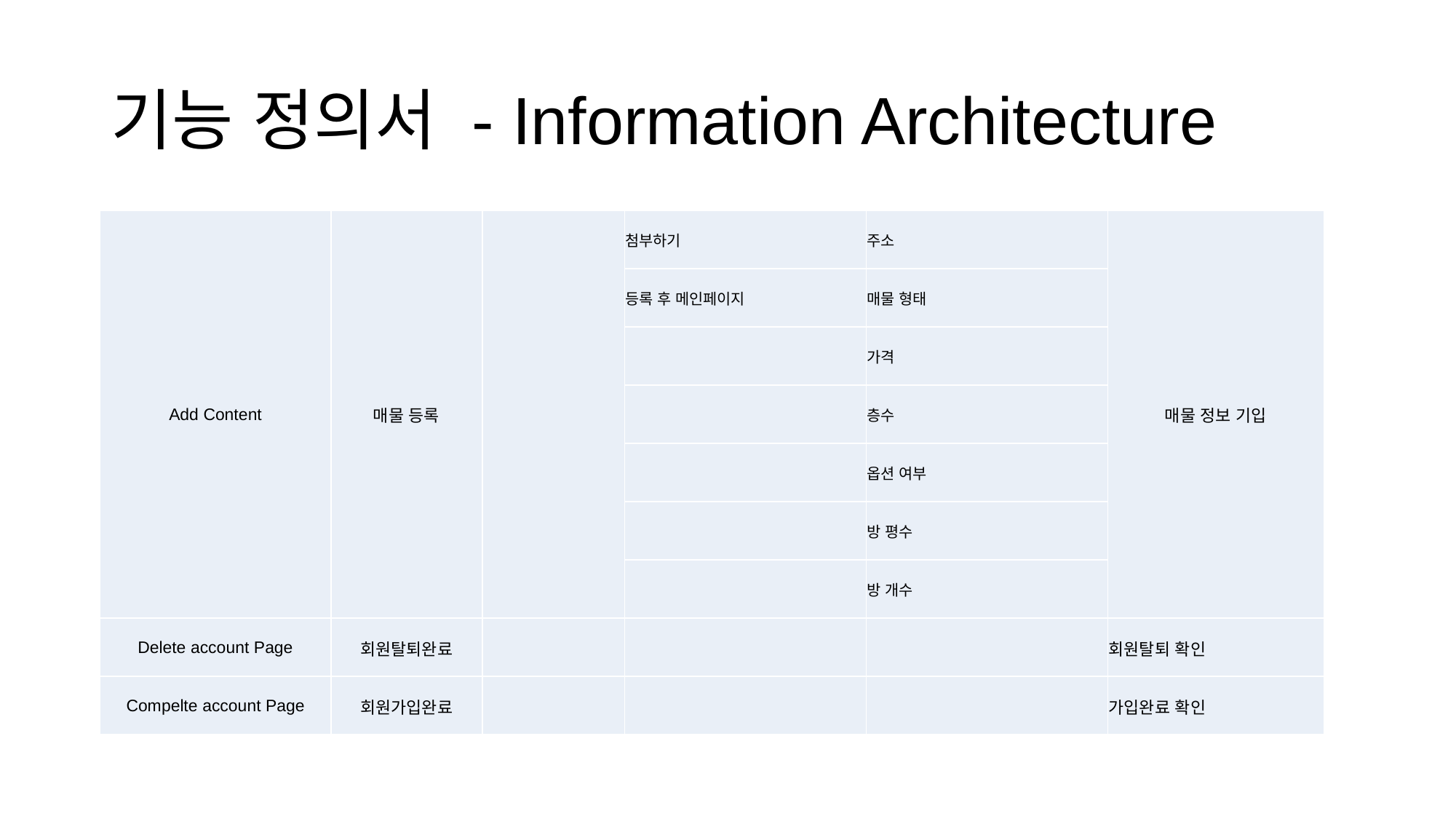

# 기능 정의서 - Information Architecture
| Add Content | 매물 등록 |  | 첨부하기 | 주소 | 매물 정보 기입 |
| --- | --- | --- | --- | --- | --- |
|  |  |  | 등록 후 메인페이지 | 매물 형태 |  |
|  |  |  |  | 가격 |  |
|  |  |  |  | 층수 |  |
|  |  |  |  | 옵션 여부 |  |
|  |  |  |  | 방 평수 |  |
|  |  |  |  | 방 개수 |  |
| Delete account Page | 회원탈퇴완료 |  |  |  | 회원탈퇴 확인 |
| Compelte account Page | 회원가입완료 |  |  |  | 가입완료 확인 |